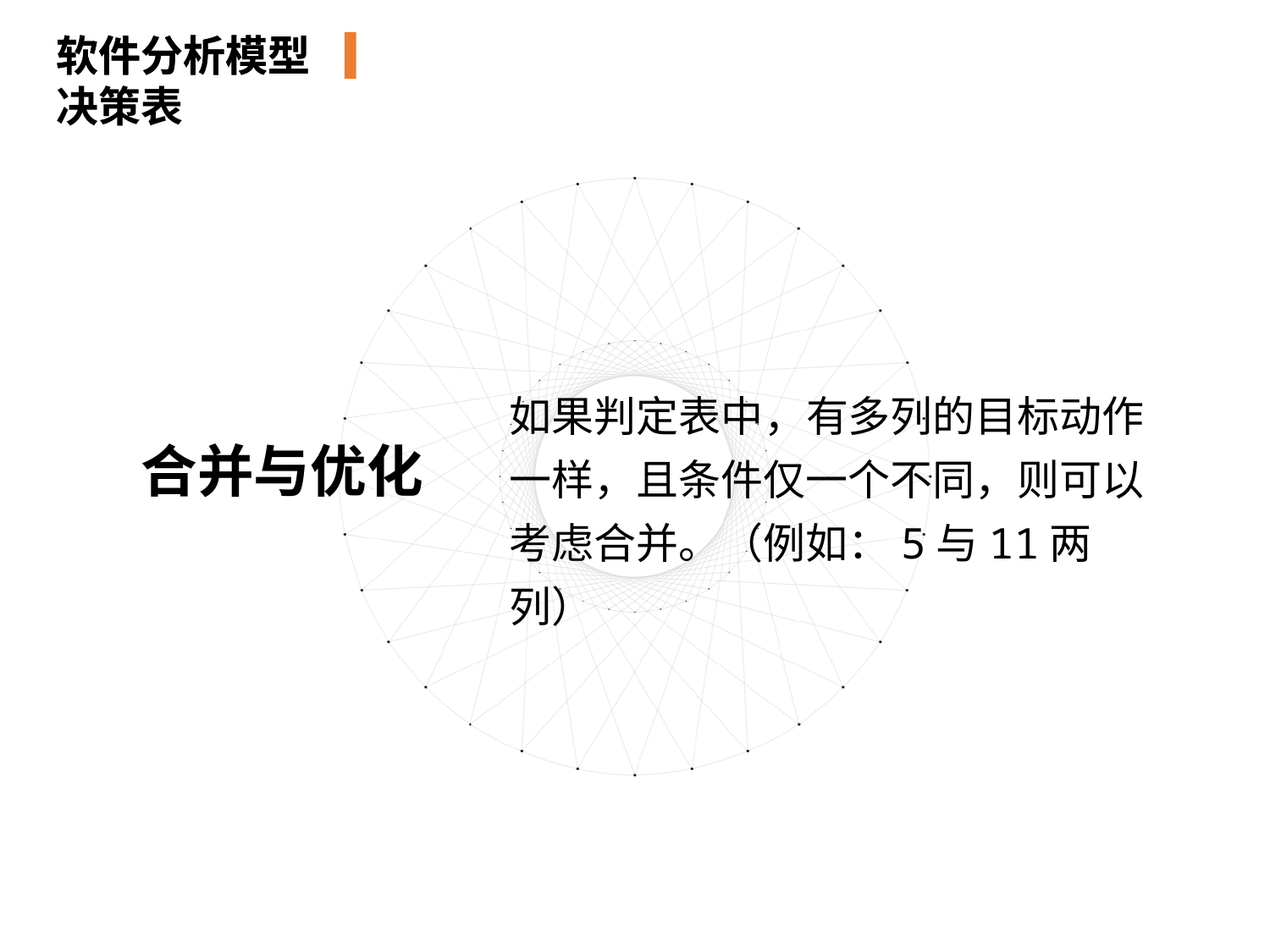

软件分析模型
软件分析模型决策表

如果判定表中，有多列的目标动作一样，且条件仅一个不同，则可以考虑合并。（例如：5与11两列）
合并与优化